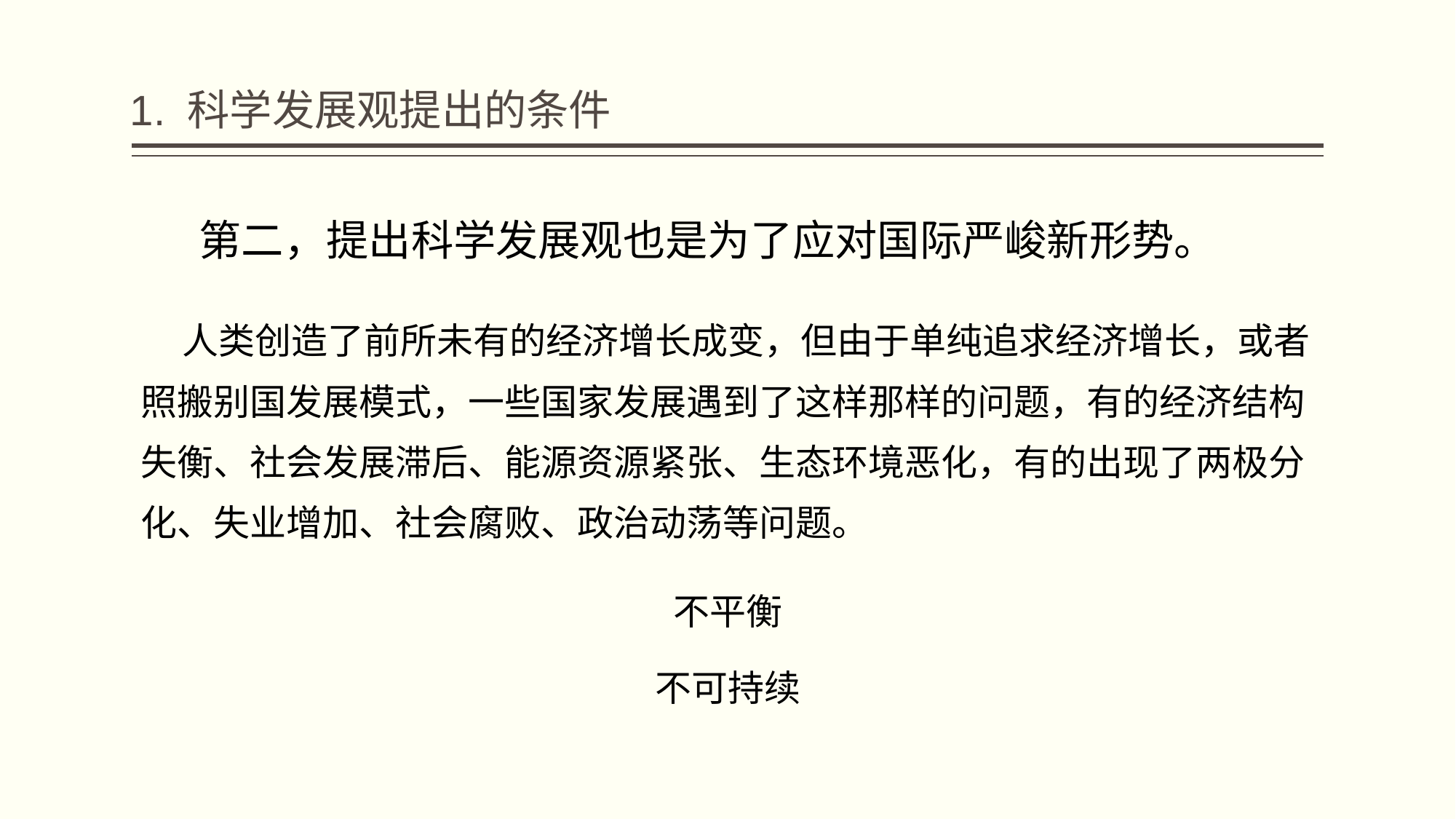

# 1. 科学发展观提出的条件
    第二，提出科学发展观也是为了应对国际严峻新形势。
    人类创造了前所未有的经济增长成变，但由于单纯追求经济增长，或者照搬别国发展模式，一些国家发展遇到了这样那样的问题，有的经济结构失衡、社会发展滞后、能源资源紧张、生态环境恶化，有的出现了两极分化、失业增加、社会腐败、政治动荡等问题。
不平衡
不可持续